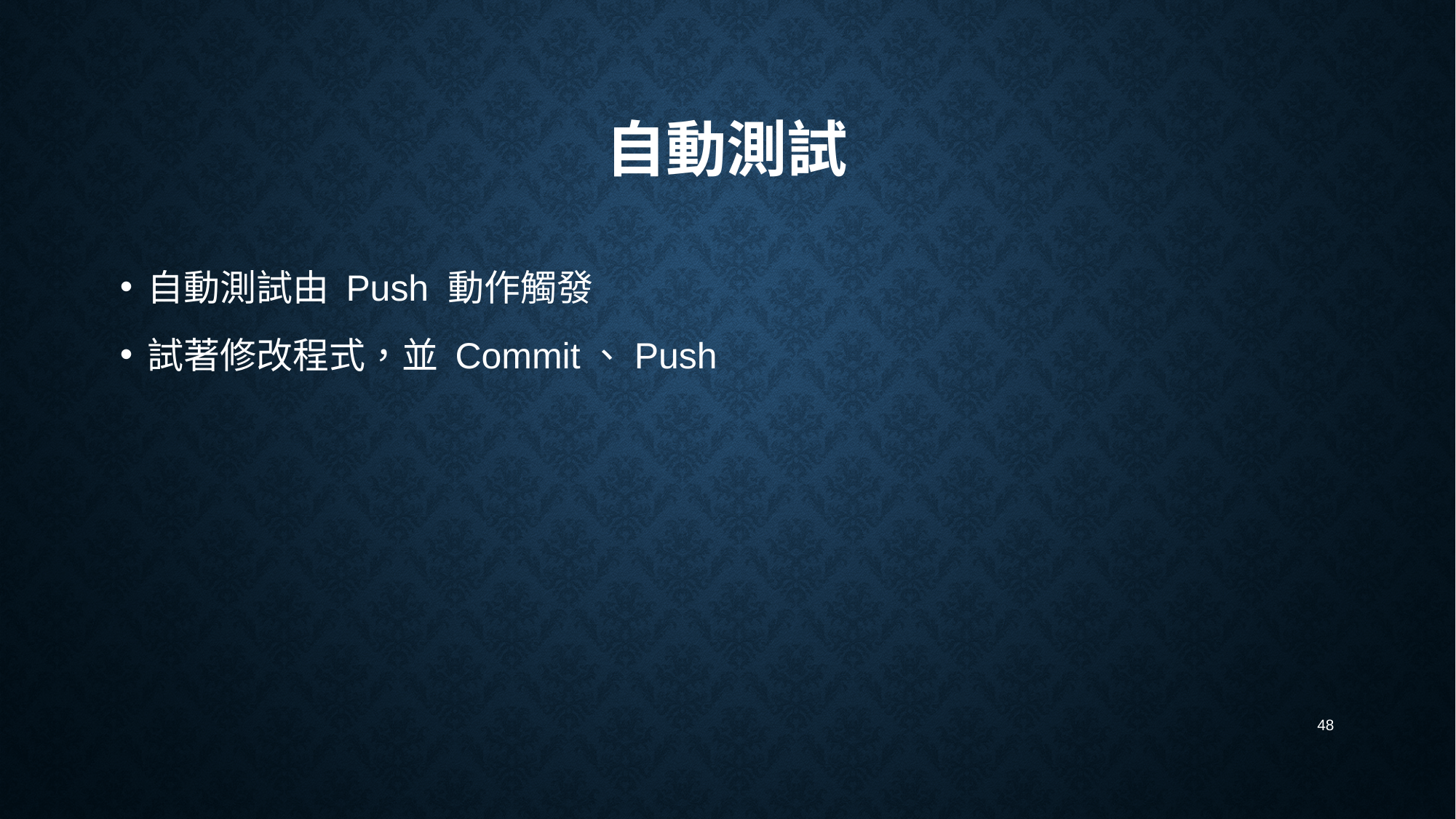

# 自動測試
自動測試由 Push 動作觸發
試著修改程式，並 Commit、Push
48